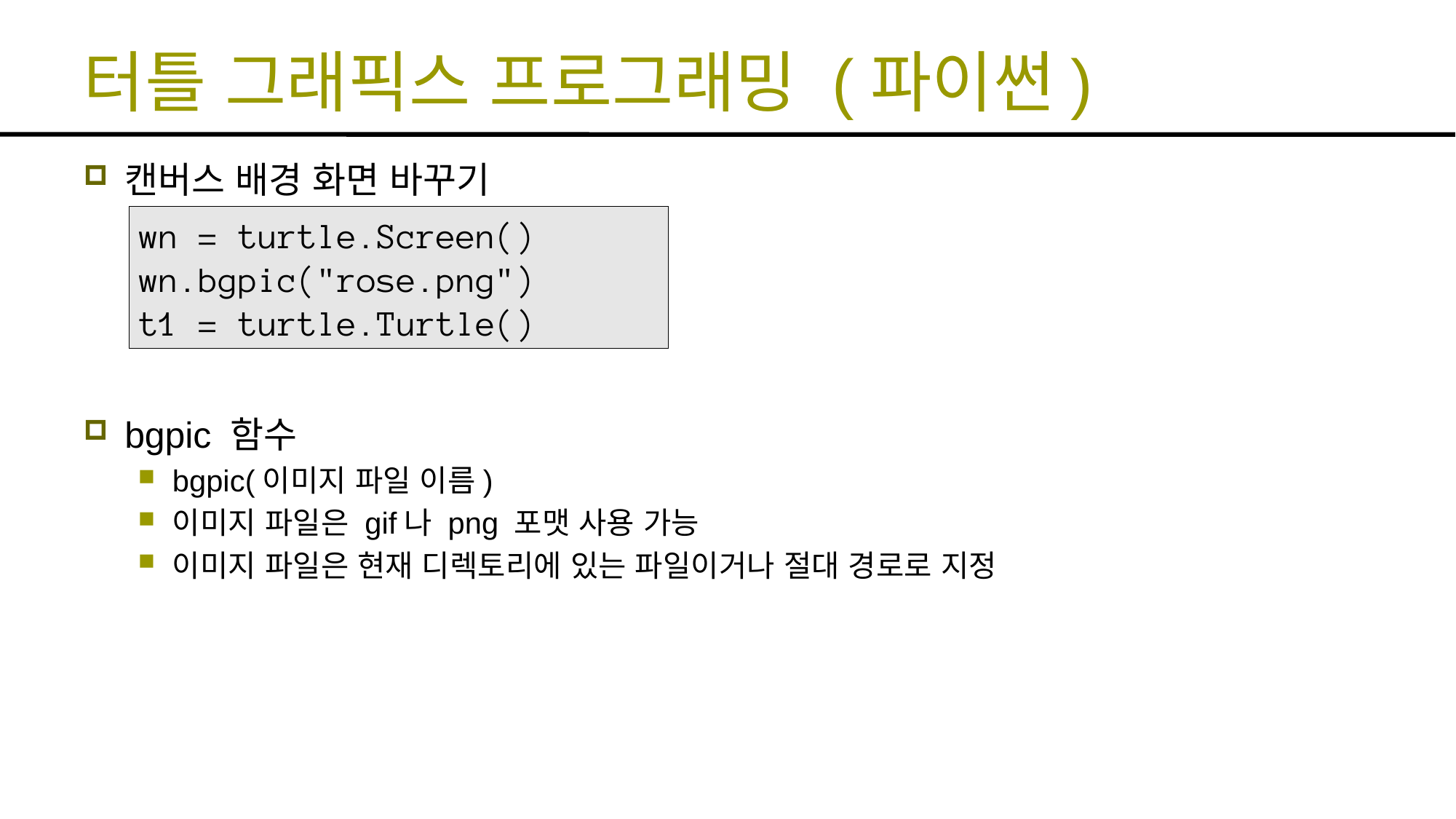

# 터틀 그래픽스 프로그래밍 (파이썬)
캔버스 배경 화면 바꾸기

bgpic 함수
bgpic(이미지 파일 이름)
이미지 파일은 gif나 png 포맷 사용 가능
이미지 파일은 현재 디렉토리에 있는 파일이거나 절대 경로로 지정

wn = turtle.Screen()
wn.bgpic("rose.png")
t1 = turtle.Turtle()